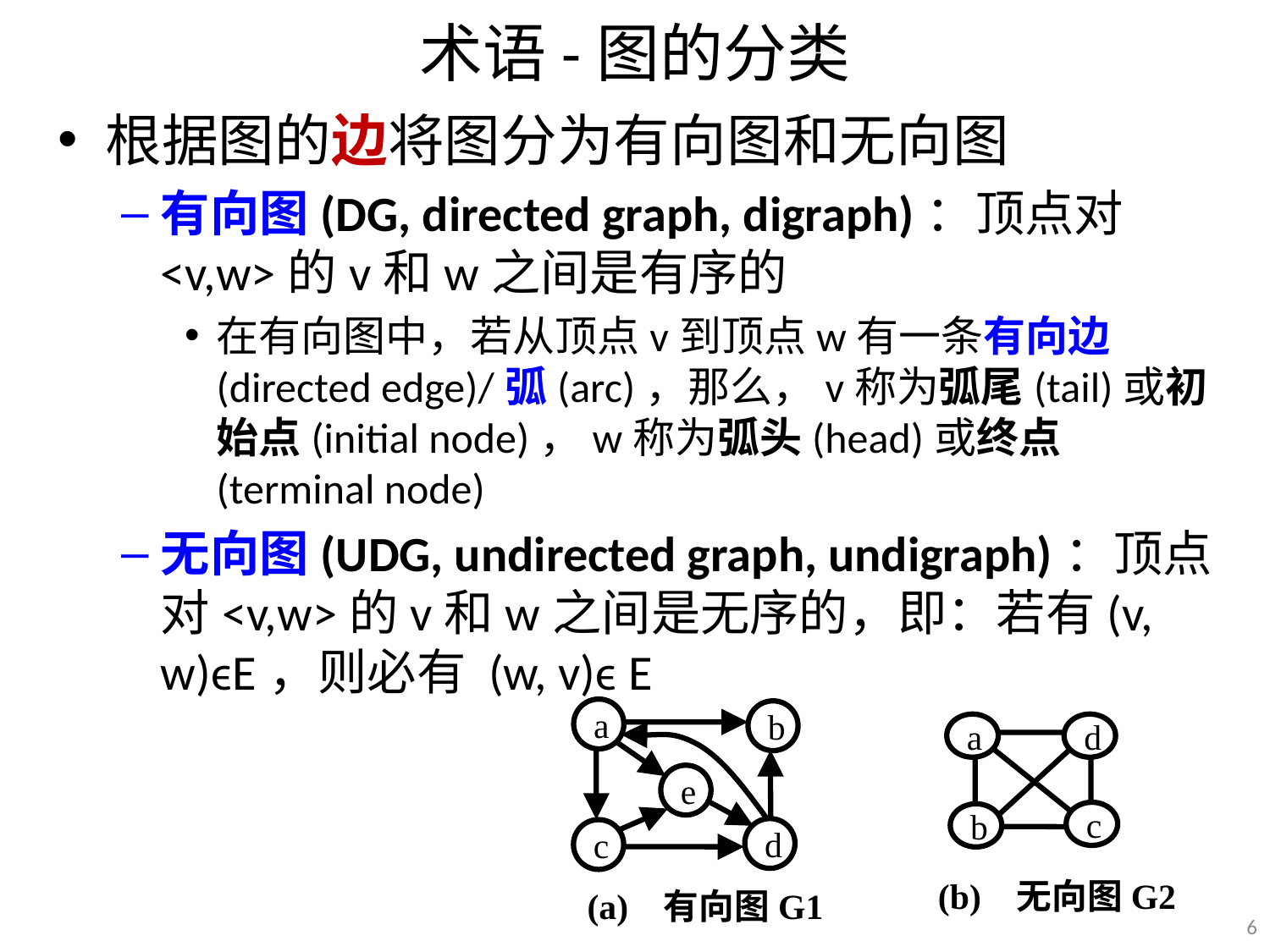

# 术语-图的分类
根据图的边将图分为有向图和无向图
有向图(DG, directed graph, digraph)：顶点对<v,w>的v和w之间是有序的
在有向图中，若从顶点v到顶点w有一条有向边(directed edge)/弧(arc)，那么，v称为弧尾(tail)或初始点(initial node)，w称为弧头(head)或终点(terminal node)
无向图(UDG, undirected graph, undigraph)：顶点对<v,w>的v和w之间是无序的，即：若有(v, w)ϵE，则必有 (w, v)ϵ E

a
b

e

d
c

(a)   有向图G1
a
d

c
b

(b)   无向图G2
6